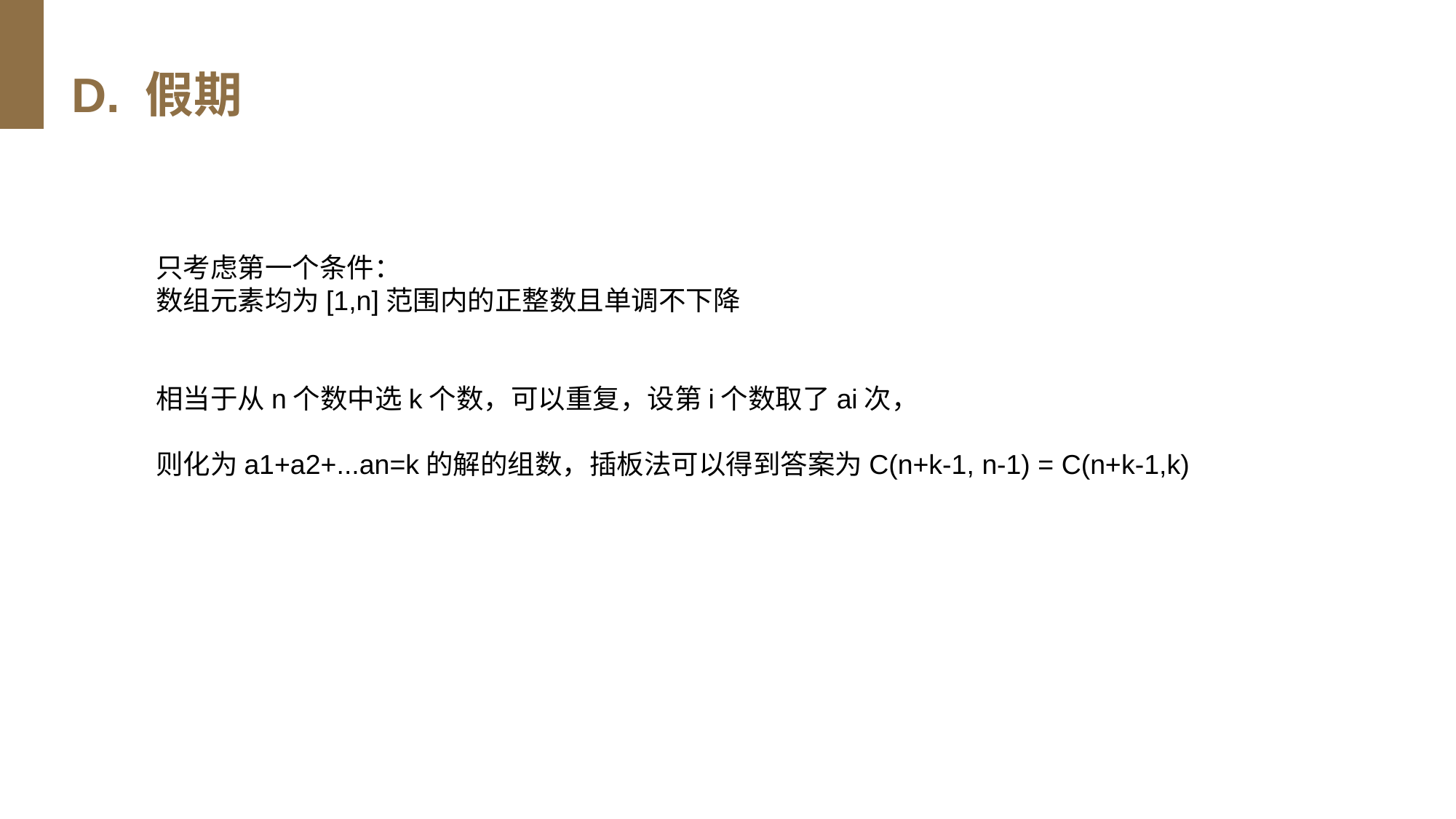

D. 假期
只考虑第一个条件：
数组元素均为[1,n]范围内的正整数且单调不下降

相当于从n个数中选k个数，可以重复，设第i个数取了ai次，

则化为a1+a2+...an=k的解的组数，插板法可以得到答案为C(n+k-1, n-1) = C(n+k-1,k)